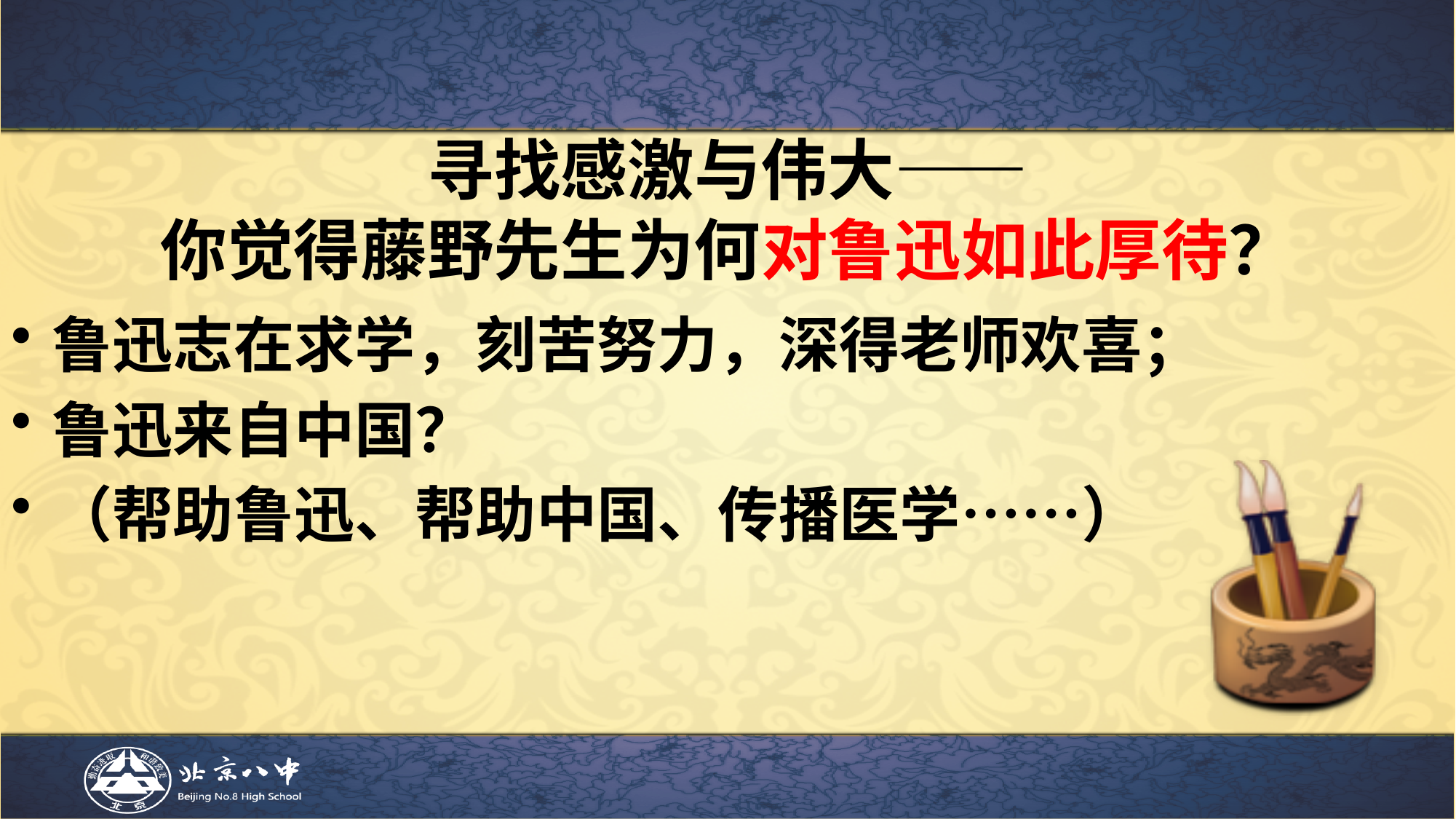

# 寻找感激与伟大—— 你觉得藤野先生为何对鲁迅如此厚待？
鲁迅志在求学，刻苦努力，深得老师欢喜；
鲁迅来自中国？
（帮助鲁迅、帮助中国、传播医学……）